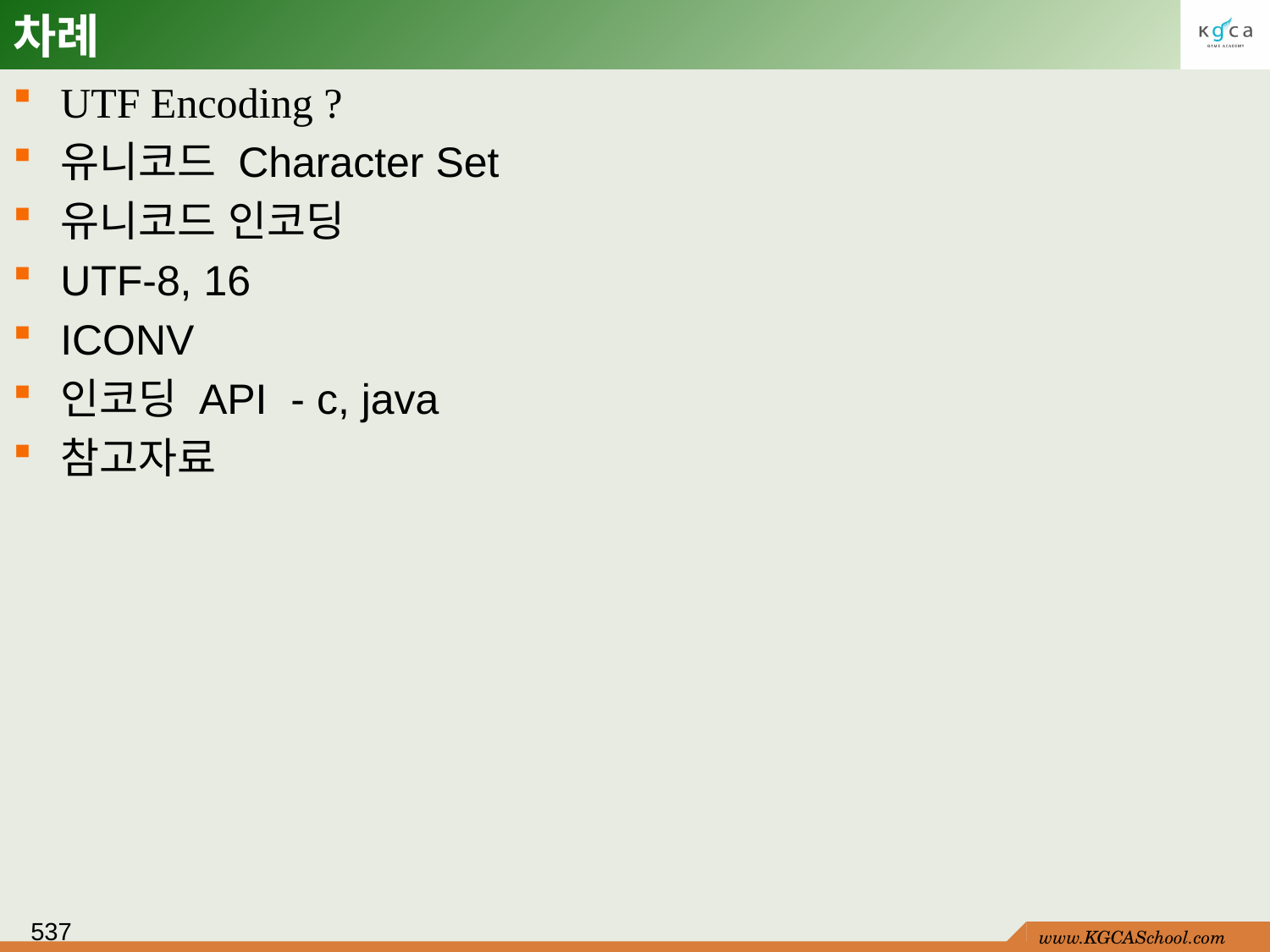

# 차례
UTF Encoding ?
유니코드 Character Set
유니코드 인코딩
UTF-8, 16
ICONV
인코딩 API  - c, java
참고자료

537